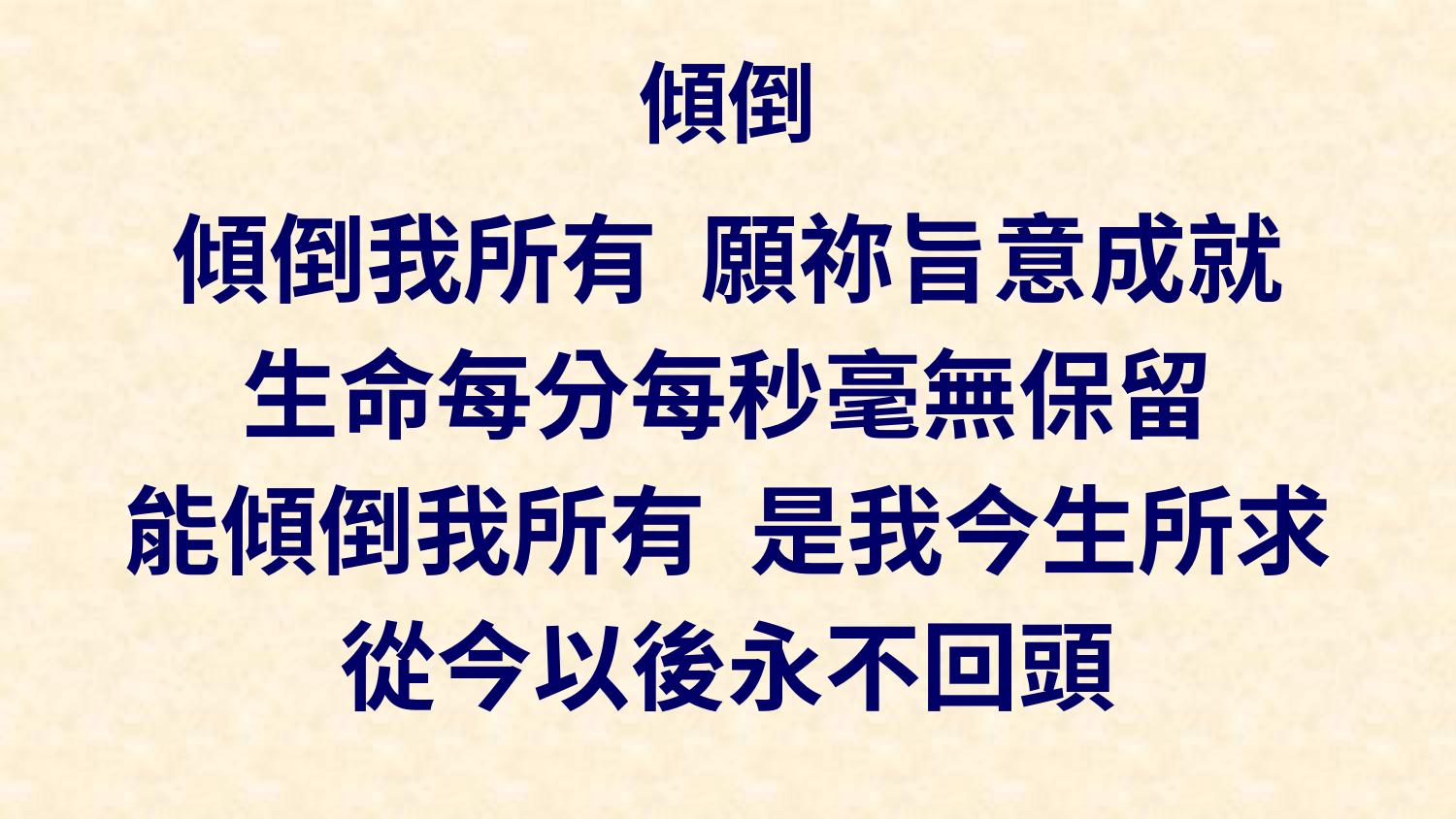

# 傾倒
傾倒我所有  願祢旨意成就
生命每分每秒毫無保留
能傾倒我所有  是我今生所求
從今以後永不回頭